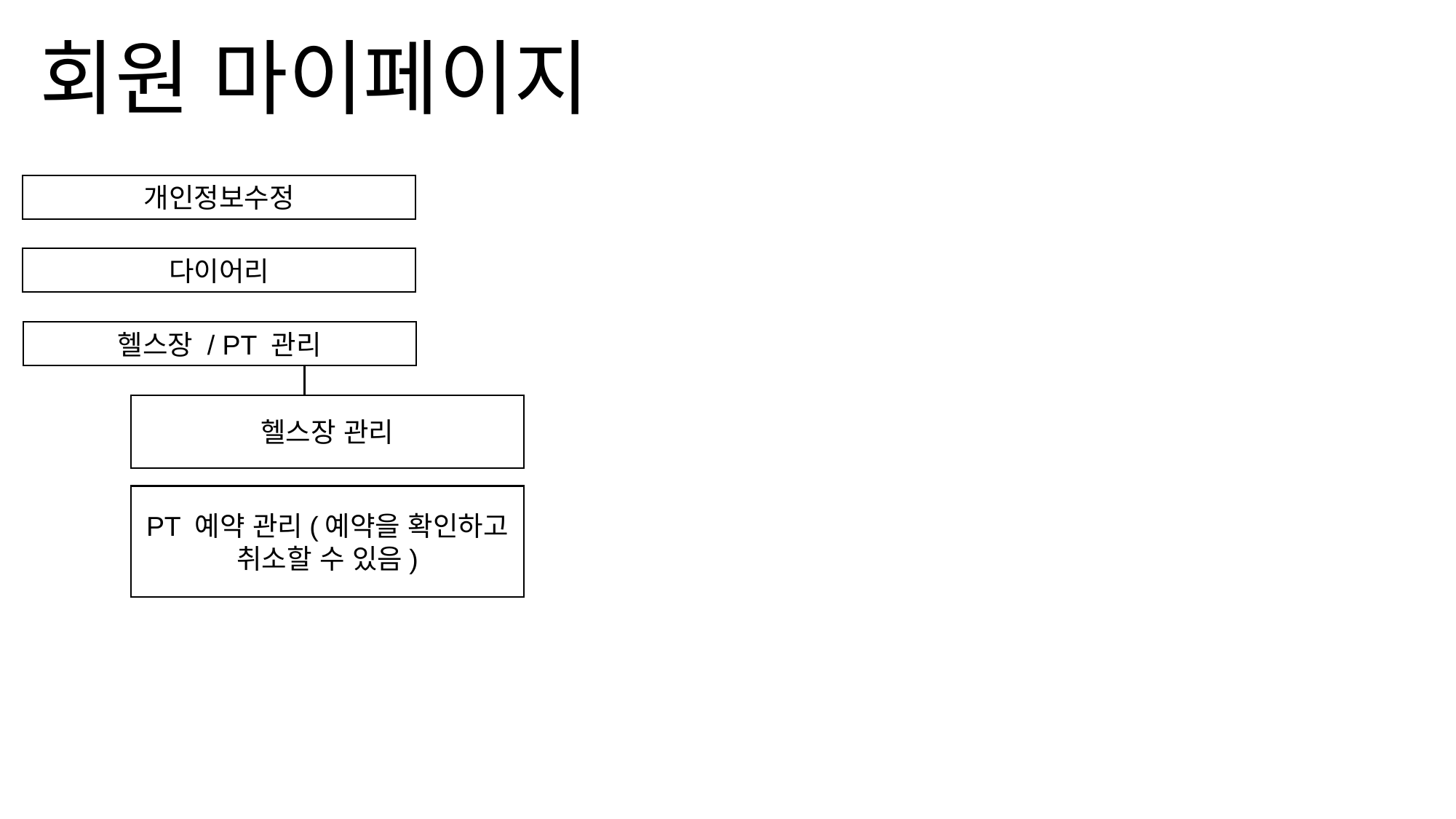

회원 마이페이지
개인정보수정
다이어리
헬스장 / PT 관리
헬스장 관리
PT 예약 관리(예약을 확인하고 취소할 수 있음)